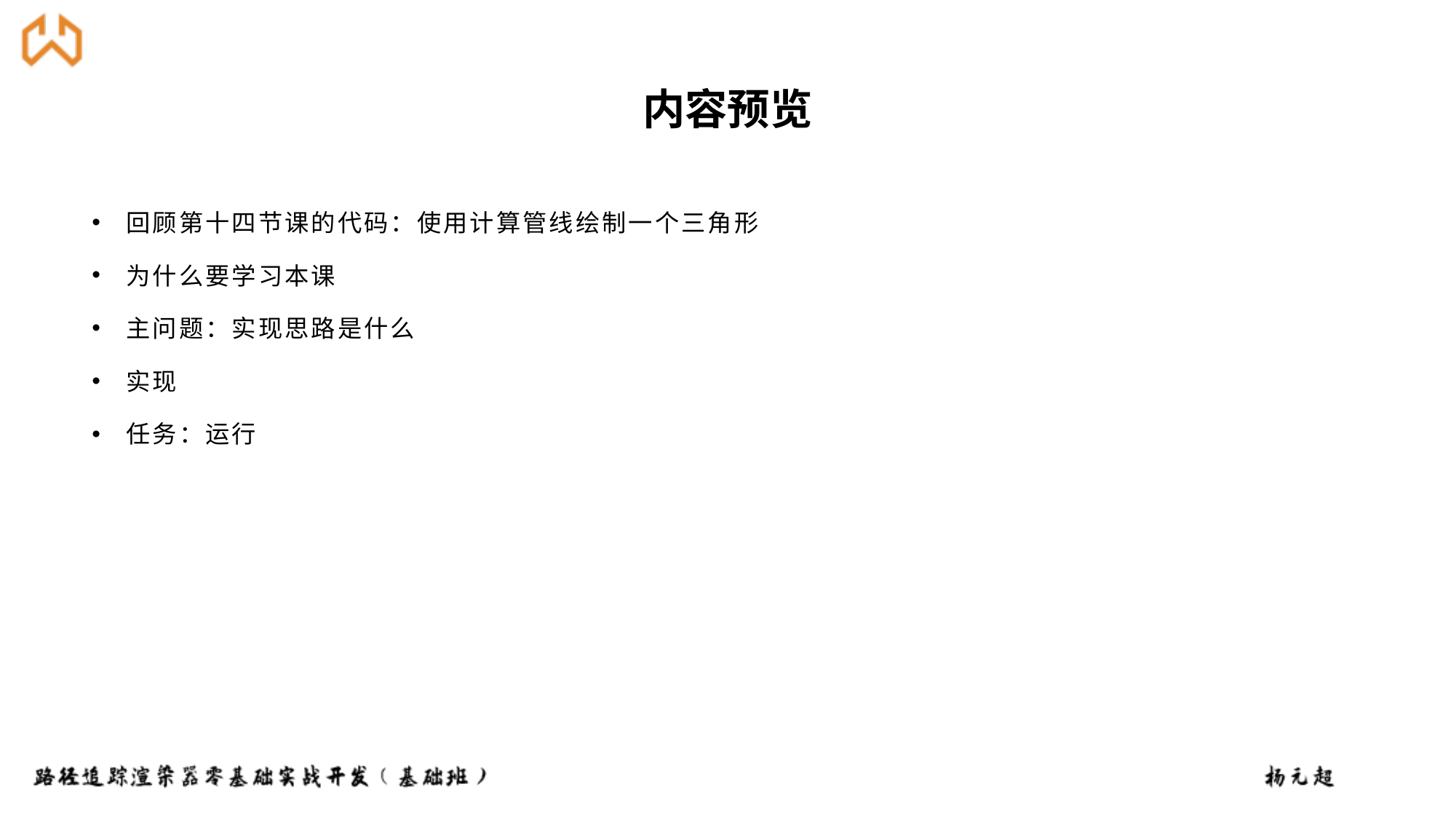

回顾第十四节课的代码：使用计算管线绘制一个三角形
为什么要学习本课
主问题：实现思路是什么
实现
任务：运行